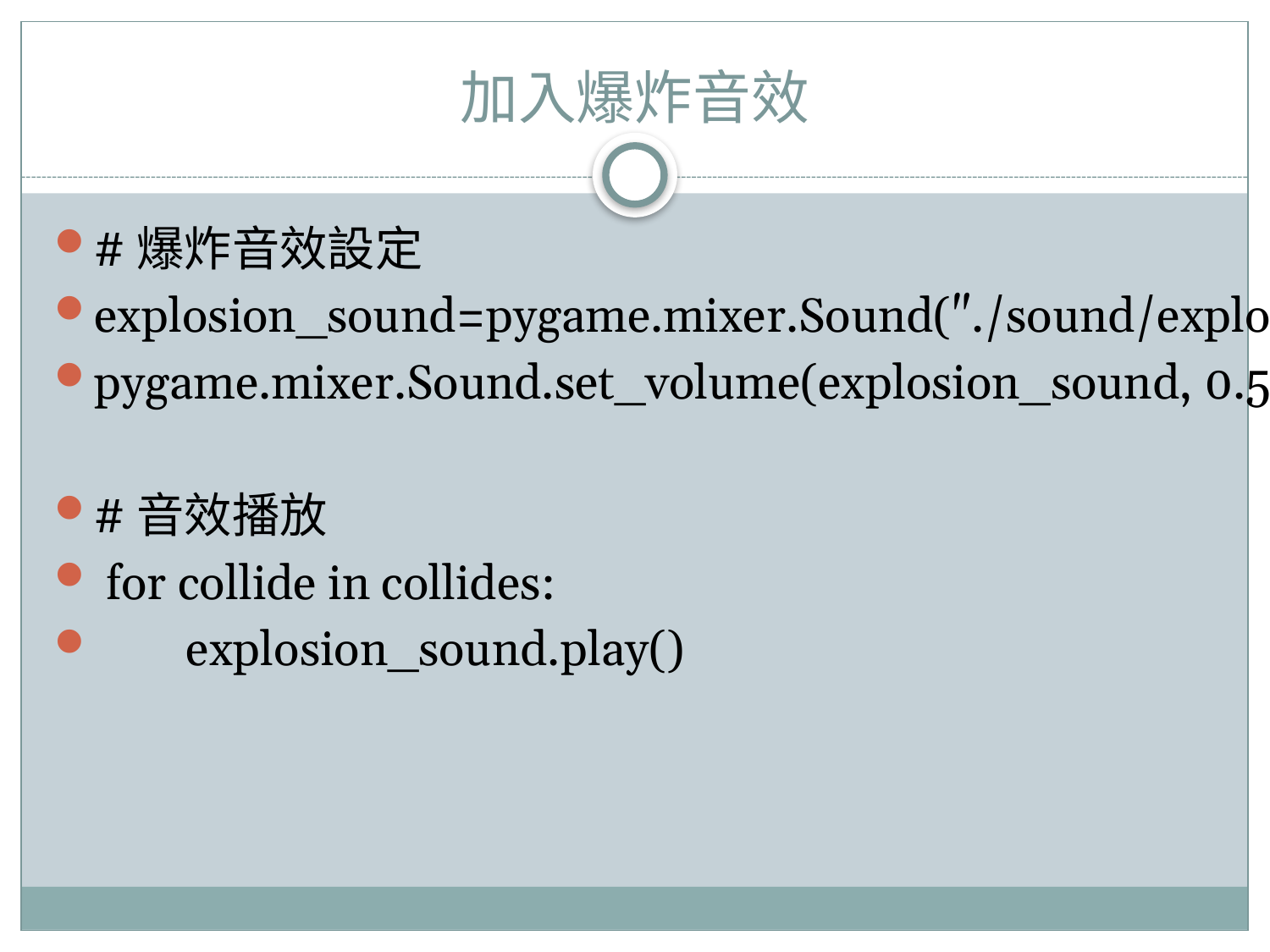

# 加入爆炸音效
#爆炸音效設定
explosion_sound=pygame.mixer.Sound("./sound/explosion.ogg")
pygame.mixer.Sound.set_volume(explosion_sound, 0.5)

#音效播放
 for collide in collides:
        explosion_sound.play()